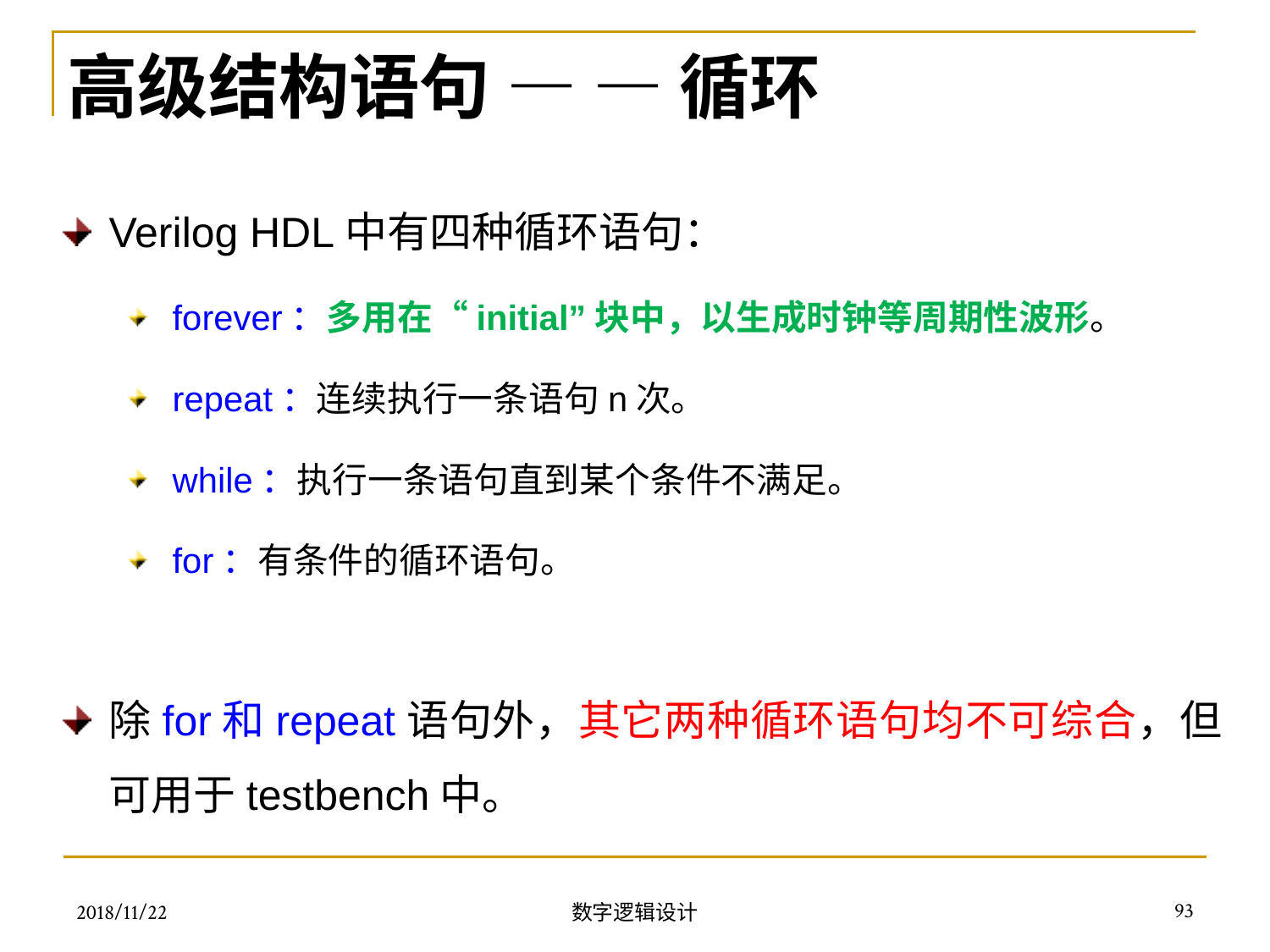

高级结构语句 — — 循环
Verilog HDL中有四种循环语句：
forever：多用在“initial”块中，以生成时钟等周期性波形。
repeat：连续执行一条语句n次。
while：执行一条语句直到某个条件不满足。
for：有条件的循环语句。

除for和repeat语句外，其它两种循环语句均不可综合，但可用于testbench中。

2018/11/22
93
数字逻辑设计